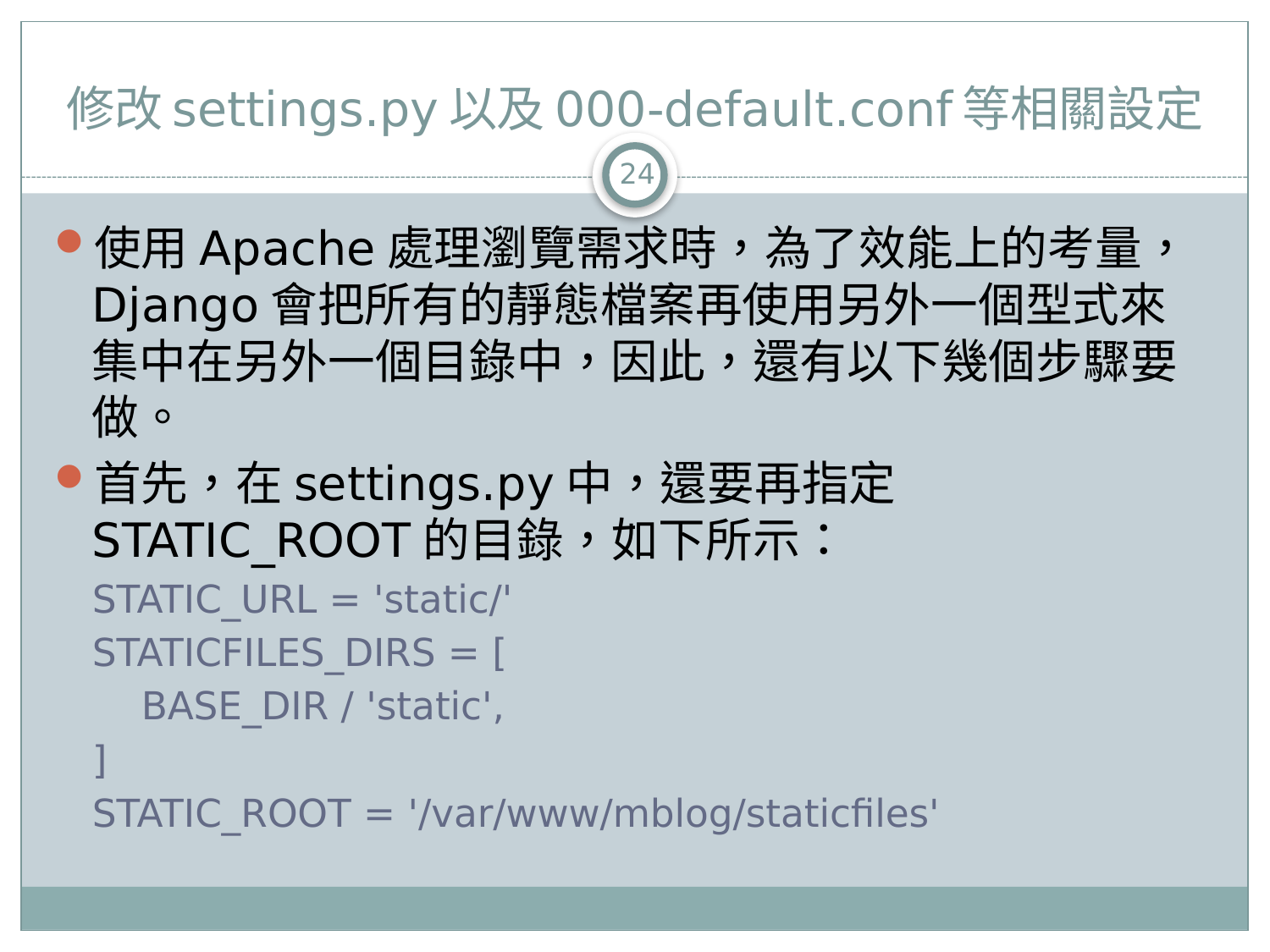

# 修改settings.py以及000-default.conf等相關設定
24
使用Apache處理瀏覽需求時，為了效能上的考量，Django會把所有的靜態檔案再使用另外一個型式來集中在另外一個目錄中，因此，還有以下幾個步驟要做。
首先，在settings.py中，還要再指定STATIC_ROOT的目錄，如下所示：
STATIC_URL = 'static/'
STATICFILES_DIRS = [
    BASE_DIR / 'static',
]
STATIC_ROOT = '/var/www/mblog/staticfiles'